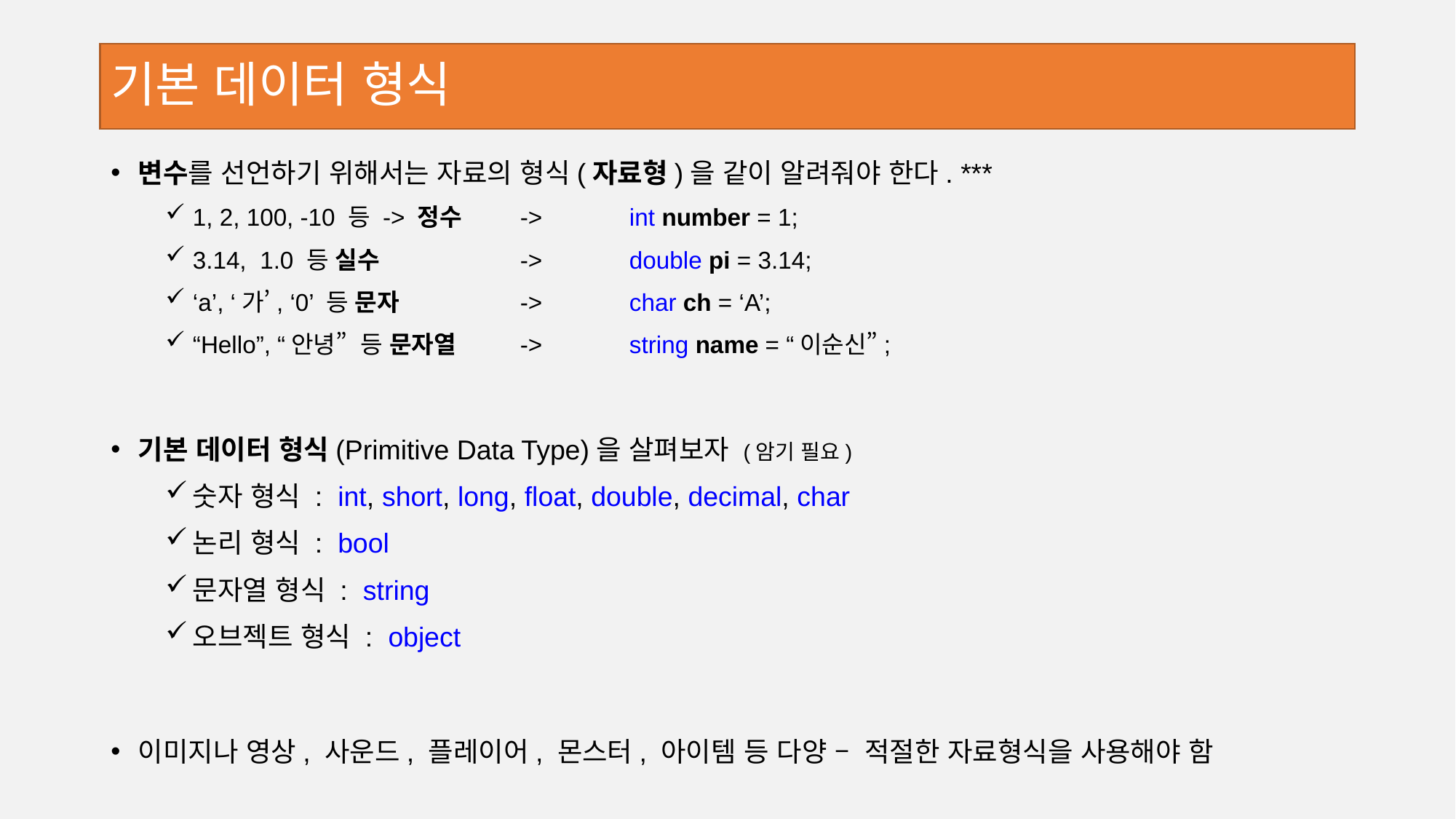

# 기본 데이터 형식
변수를 선언하기 위해서는 자료의 형식(자료형)을 같이 알려줘야 한다. ***
1, 2, 100, -10 등 -> 정수 	-> 	int number = 1;
3.14,  1.0 등 실수	 	-> 	double pi = 3.14;
‘a’, ‘가’, ‘0’ 등 문자		->	char ch = ‘A’;
“Hello”, “안녕”  등 문자열	-> 	string name = “이순신”;

기본 데이터 형식(Primitive Data Type)을 살펴보자 (암기 필요)
숫자 형식 :  int, short, long, float, double, decimal, char
논리 형식 :  bool
문자열 형식 :  string
오브젝트 형식 :  object

이미지나 영상, 사운드, 플레이어, 몬스터, 아이템 등 다양 –  적절한 자료형식을 사용해야 함